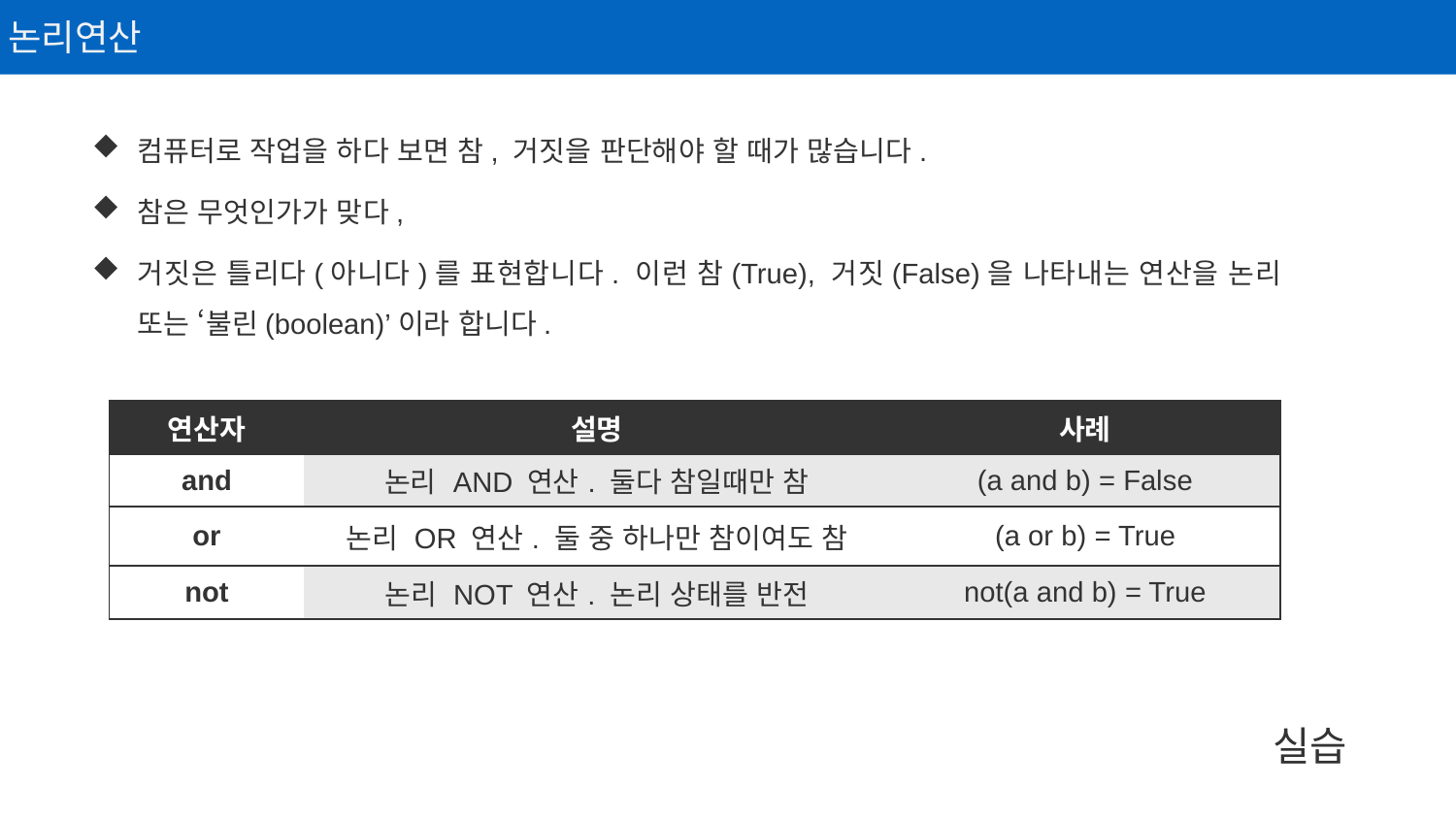

논리연산

컴퓨터로 작업을 하다 보면 참, 거짓을 판단해야 할 때가 많습니다.
참은 무엇인가가 맞다,
거짓은 틀리다(아니다)를 표현합니다. 이런 참(True), 거짓(False)을 나타내는 연산을 논리 또는 ‘불린(boolean)’이라 합니다.
| 연산자 | 설명 | 사례 |
| --- | --- | --- |
| and | 논리 AND 연산. 둘다 참일때만 참 | (a and b) = False |
| or | 논리 OR 연산. 둘 중 하나만 참이여도 참 | (a or b) = True |
| not | 논리 NOT 연산. 논리 상태를 반전 | not(a and b) = True |
실습